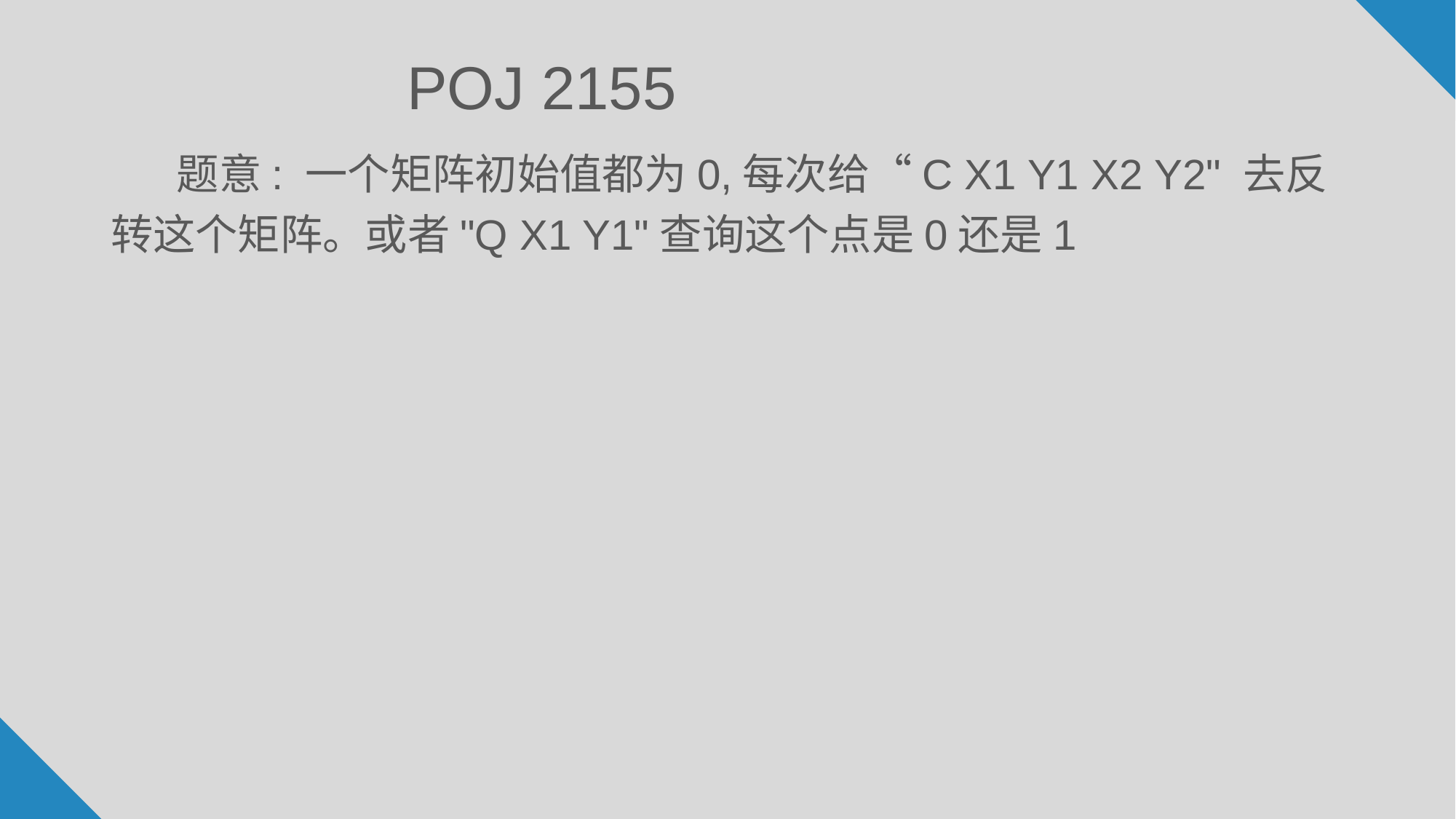

POJ 2155
       题意: 一个矩阵初始值都为0,每次给“C X1 Y1 X2 Y2" 去反转这个矩阵。或者"Q X1 Y1"查询这个点是0还是1